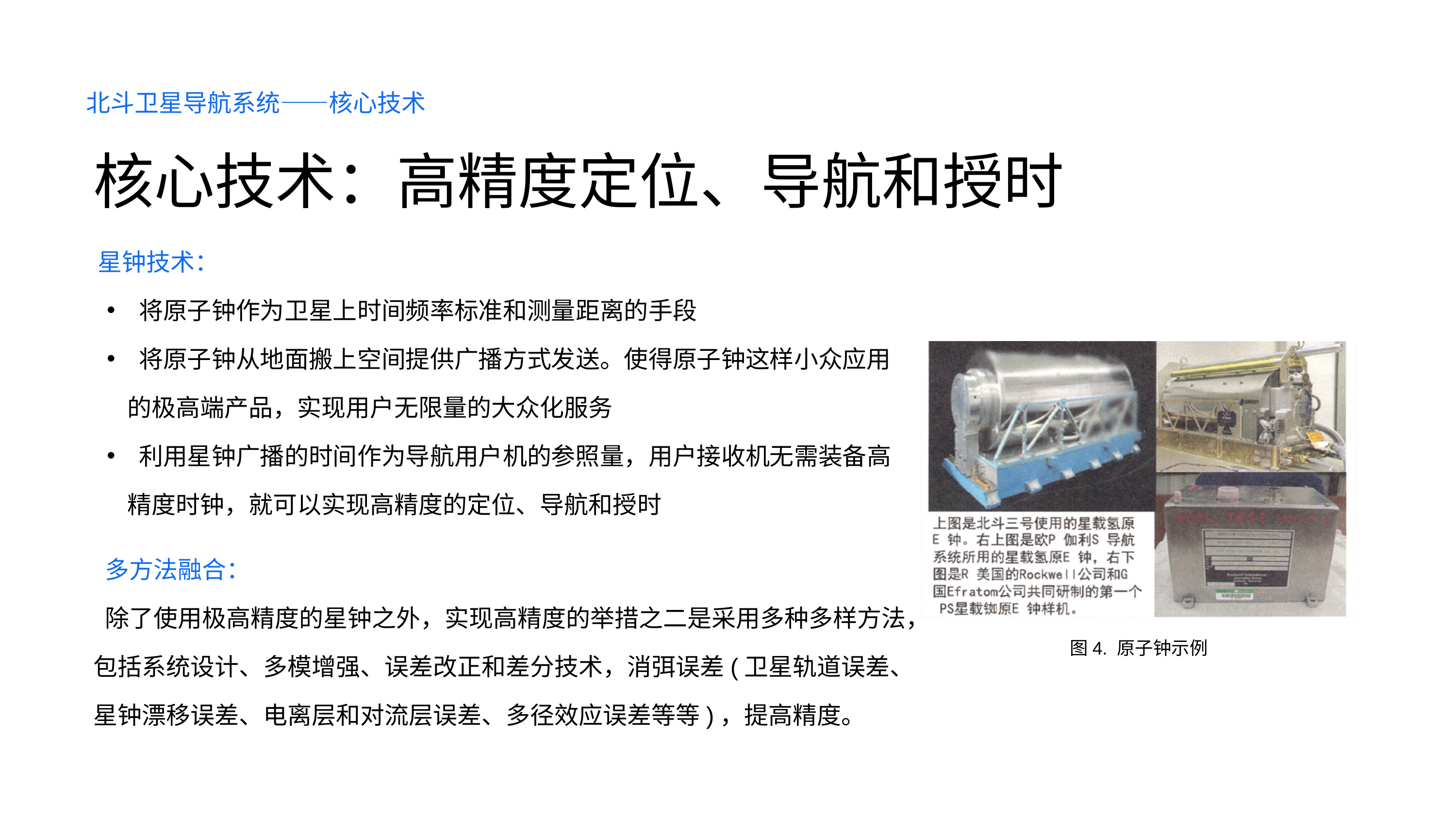

北斗卫星导航系统——核心技术
核心技术：高精度定位、导航和授时
 星钟技术：
 将原子钟作为卫星上时间频率标准和测量距离的手段
 将原子钟从地面搬上空间提供广播方式发送。使得原子钟这样小众应用的极高端产品，实现用户无限量的大众化服务
 利用星钟广播的时间作为导航用户机的参照量，用户接收机无需装备高精度时钟，就可以实现高精度的定位、导航和授时

 多方法融合：
 除了使用极高精度的星钟之外，实现高精度的举措之二是采用多种多样方法，包括系统设计、多模增强、误差改正和差分技术，消弭误差(卫星轨道误差、星钟漂移误差、电离层和对流层误差、多径效应误差等等)，提高精度。
图4. 原子钟示例